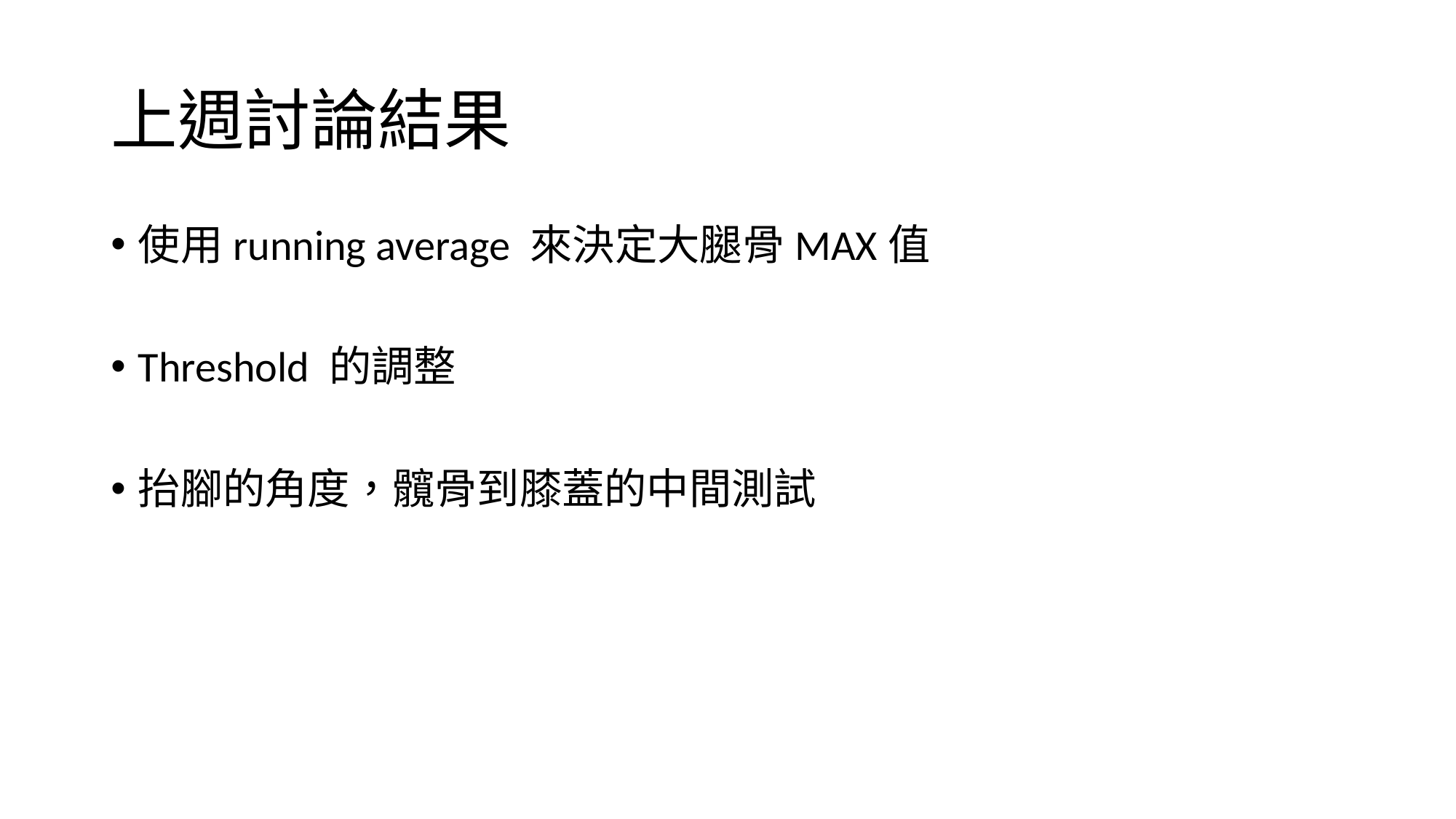

# 上週討論結果
使用running average 來決定大腿骨MAX值

Threshold 的調整

抬腳的角度，髖骨到膝蓋的中間測試